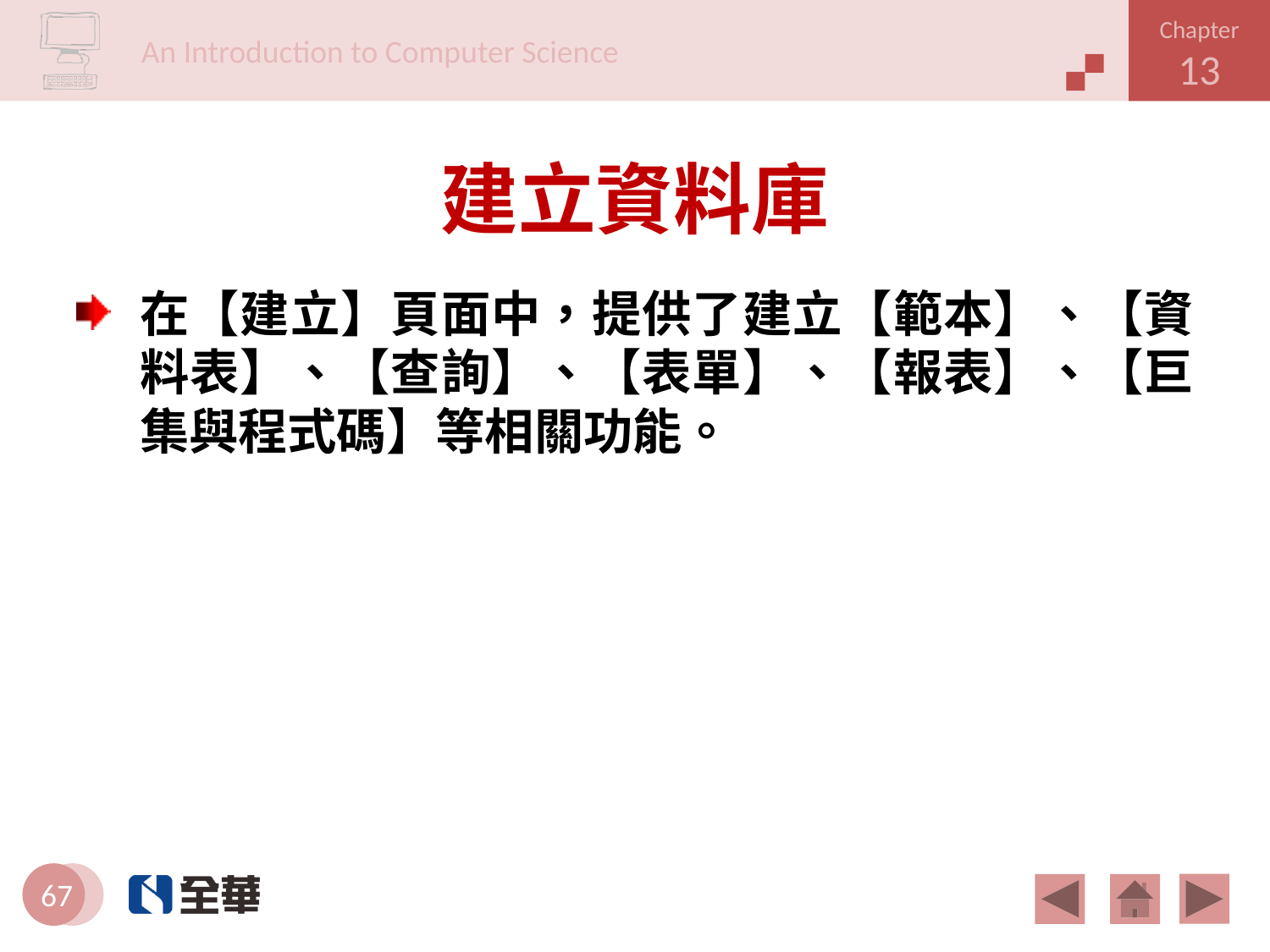

# 建立資料庫
在【建立】頁面中，提供了建立【範本】、【資料表】、【查詢】、【表單】、【報表】、【巨集與程式碼】等相關功能。